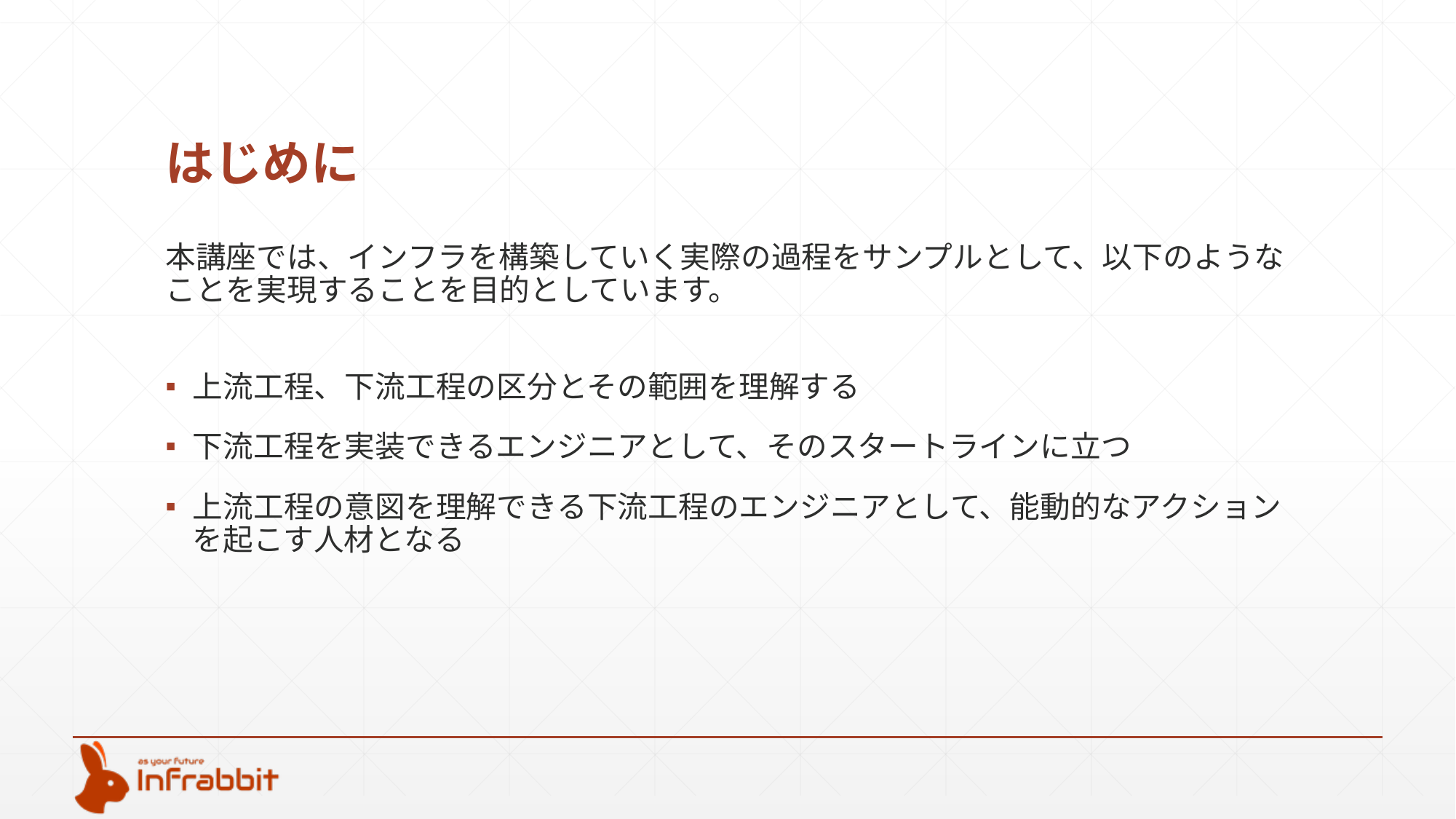

# はじめに
本講座では、インフラを構築していく実際の過程をサンプルとして、以下のようなことを実現することを目的としています。
上流工程、下流工程の区分とその範囲を理解する
下流工程を実装できるエンジニアとして、そのスタートラインに立つ
上流工程の意図を理解できる下流工程のエンジニアとして、能動的なアクションを起こす人材となる